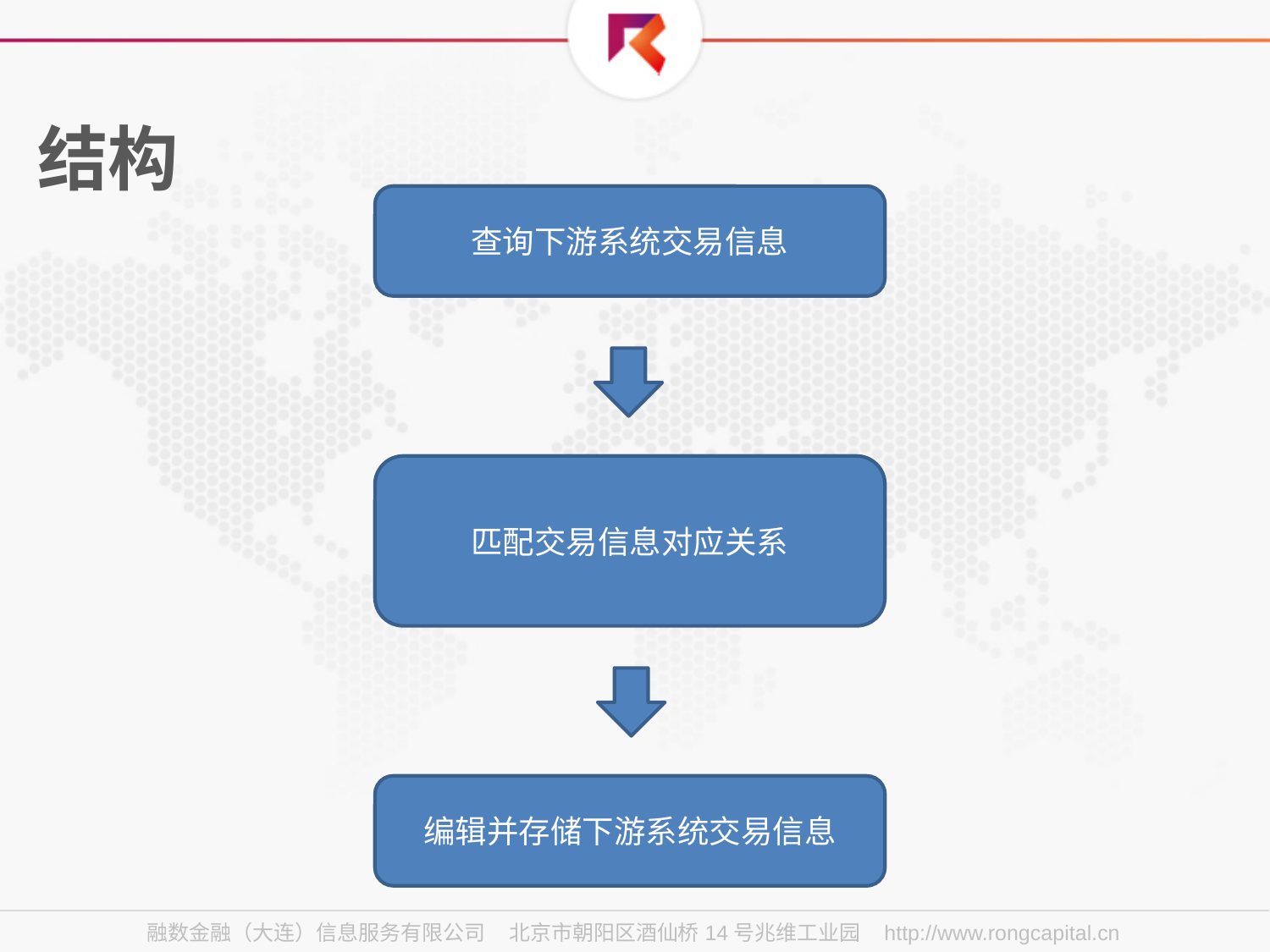

# 结构
查询下游系统交易信息

匹配交易信息对应关系

编辑并存储下游系统交易信息